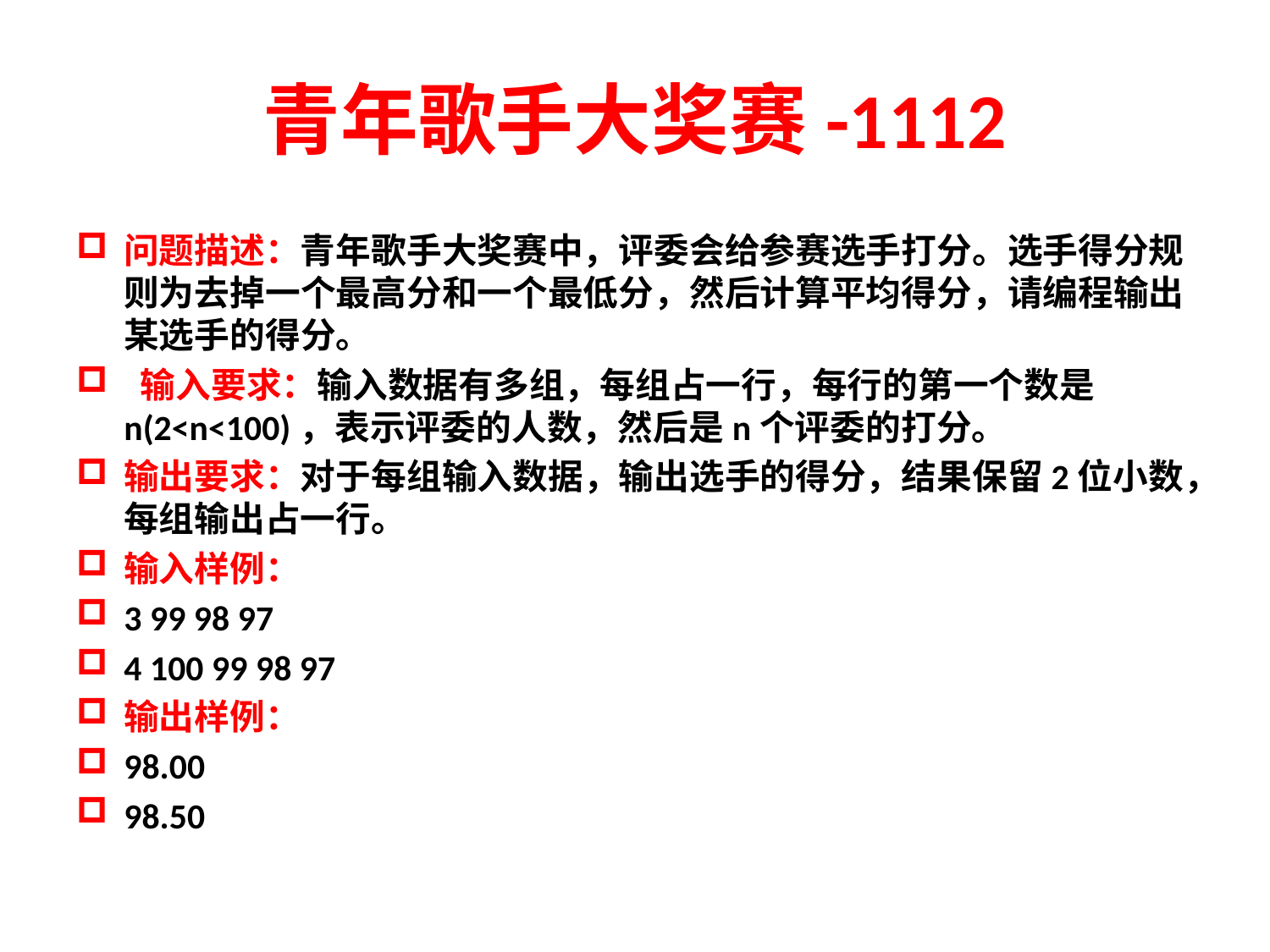

# 青年歌手大奖赛-1112
问题描述：青年歌手大奖赛中，评委会给参赛选手打分。选手得分规则为去掉一个最高分和一个最低分，然后计算平均得分，请编程输出某选手的得分。
 输入要求：输入数据有多组，每组占一行，每行的第一个数是n(2<n<100)，表示评委的人数，然后是n个评委的打分。
输出要求：对于每组输入数据，输出选手的得分，结果保留2位小数，每组输出占一行。
输入样例：
3 99 98 97
4 100 99 98 97
输出样例：
98.00
98.50